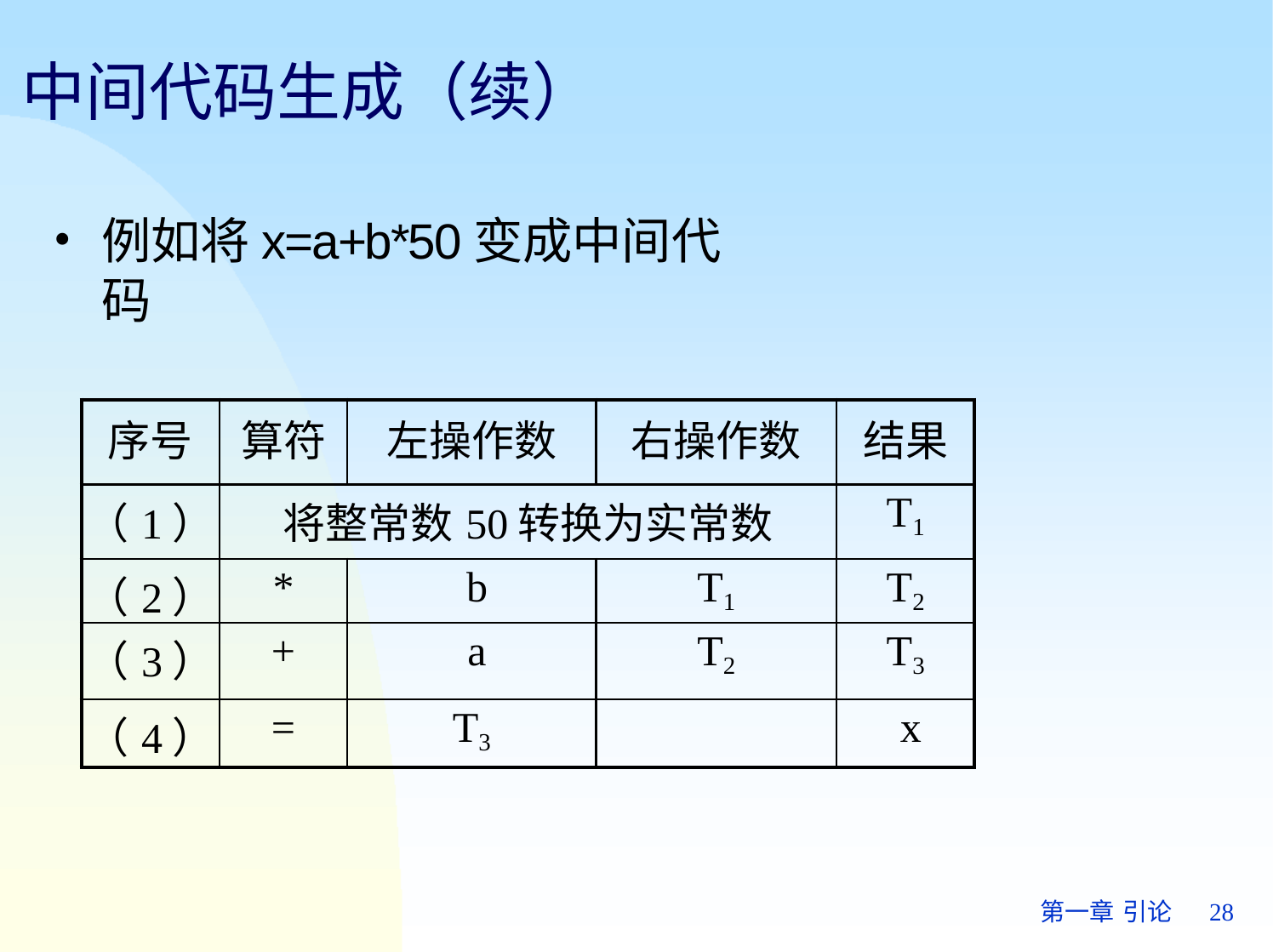

# 中间代码生成（续）
例如将x=a+b*50变成中间代码
| 序号 | 算符 | 左操作数 | 右操作数 | 结果 |
| --- | --- | --- | --- | --- |
| （1） | 将整常数50转换为实常数 |  |  | T1 |
| （2） | \* | b | T1 | T2 |
| （3） | + | a | T2 | T3 |
| （4） | = | T3 |  | x |
第一章 引论	28